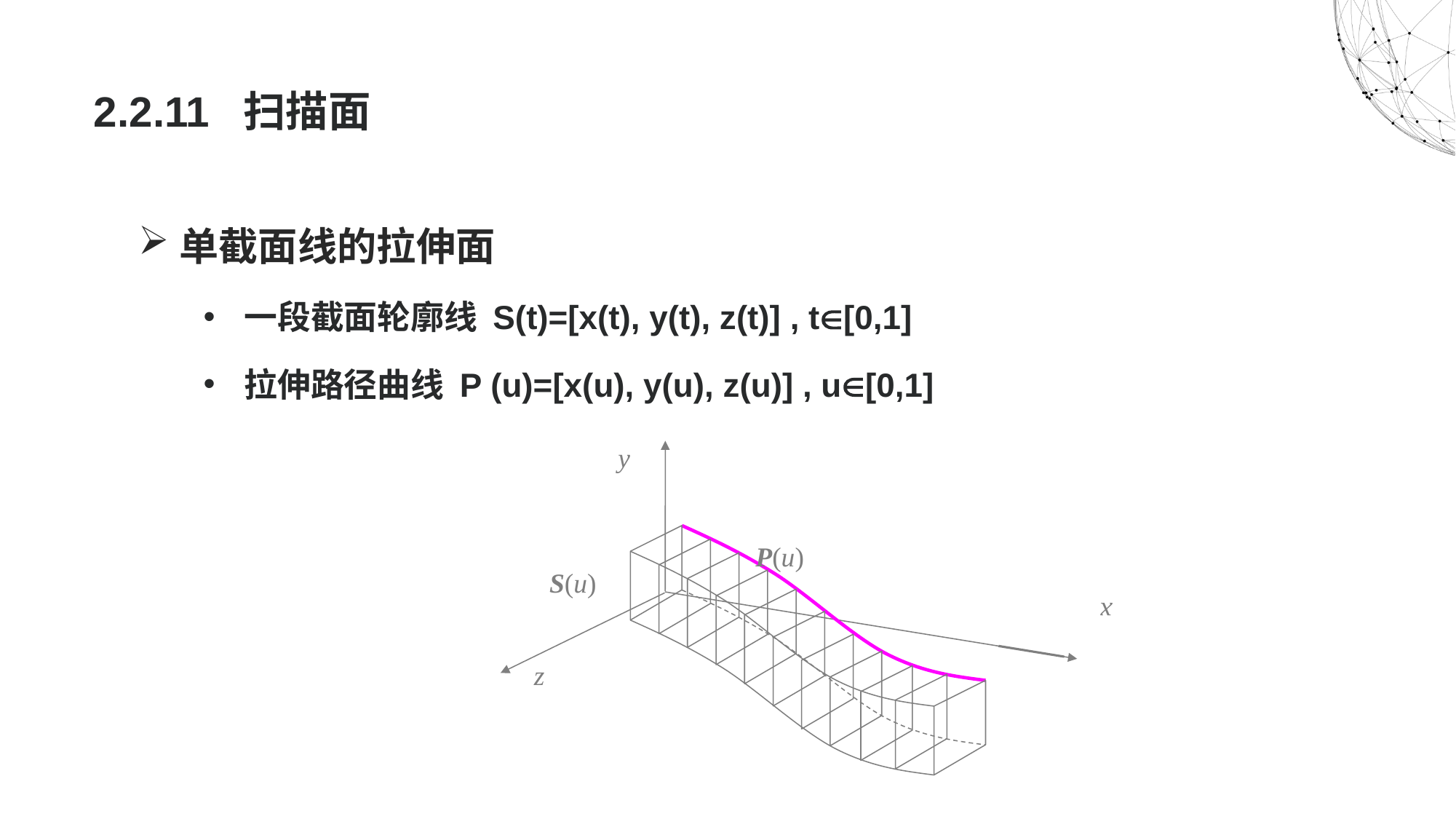

2.2.11  扫描面

单截面线的拉伸面
一段截面轮廓线 S(t)=[x(t), y(t), z(t)] , t∈[0,1]
拉伸路径曲线 P (u)=[x(u), y(u), z(u)] , u∈[0,1]

y

P(u)

S(u)

x

z